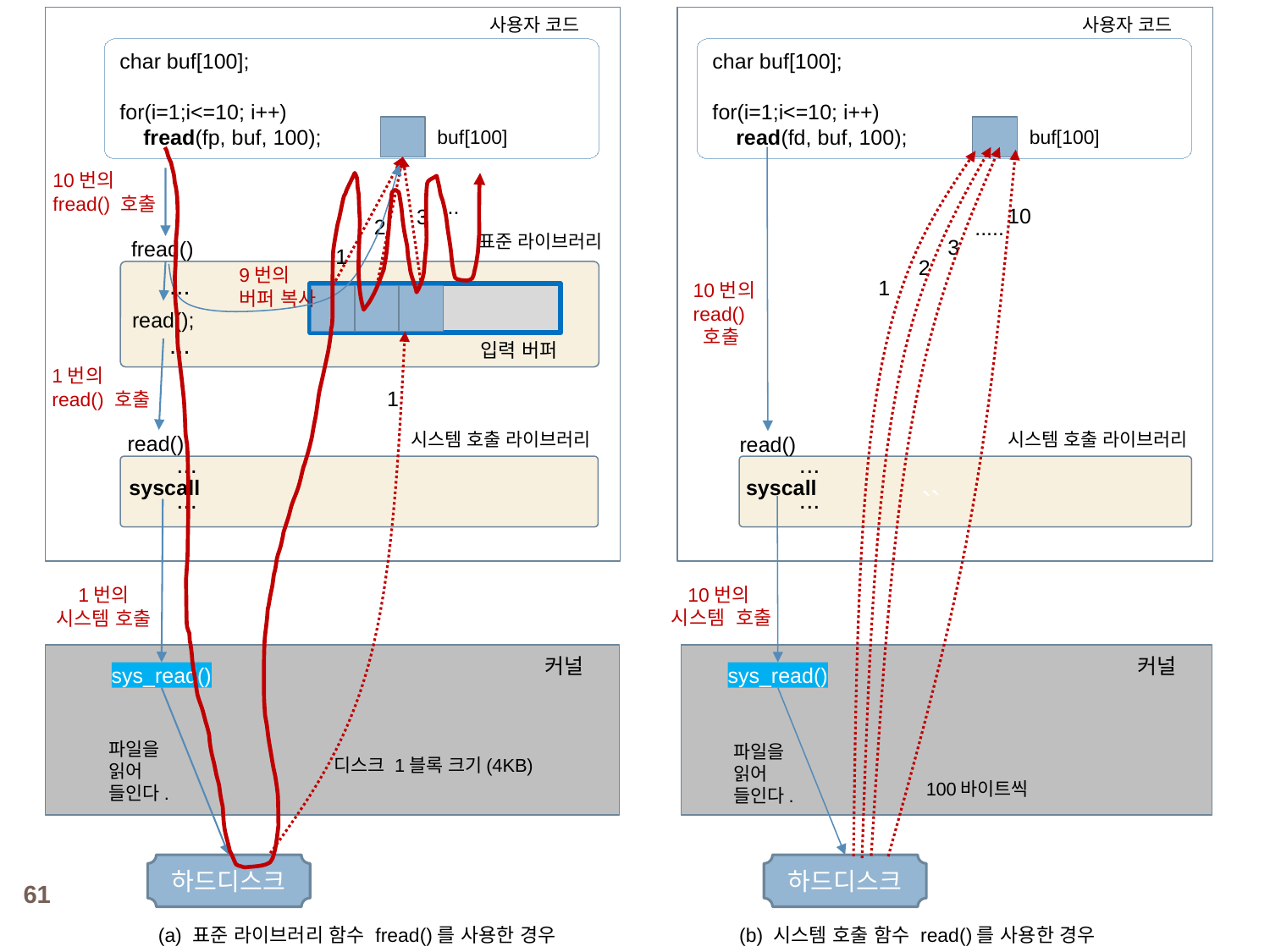

사용자 코드

사용자 코드
char buf[100];

for(i=1;i<=10; i++)
    fread(fp, buf, 100);
char buf[100];

for(i=1;i<=10; i++)
    read(fd, buf, 100);

buf[100]
buf[100]
`
`

10번의
fread() 호출
`
...
10
3
2
.....
표준 라이브러리
3
fread()
1
2
9번의
버퍼 복사

...

...
1
10번의
read()
 호출

read();

입력 버퍼
1번의
read() 호출
1
시스템 호출 라이브러리
시스템 호출 라이브러리
read()
read()
...

...
...

...

syscall
syscall
10번의
시스템  호출
1번의
시스템 호출

커널
커널
sys_read()
sys_read()
파일을
읽어
들인다.
파일을
읽어
들인다.
디스크 1블록 크기(4KB)
100바이트씩
하드디스크
하드디스크
61
(a) 표준 라이브러리 함수 fread()를 사용한 경우
(b) 시스템 호출 함수 read()를 사용한 경우